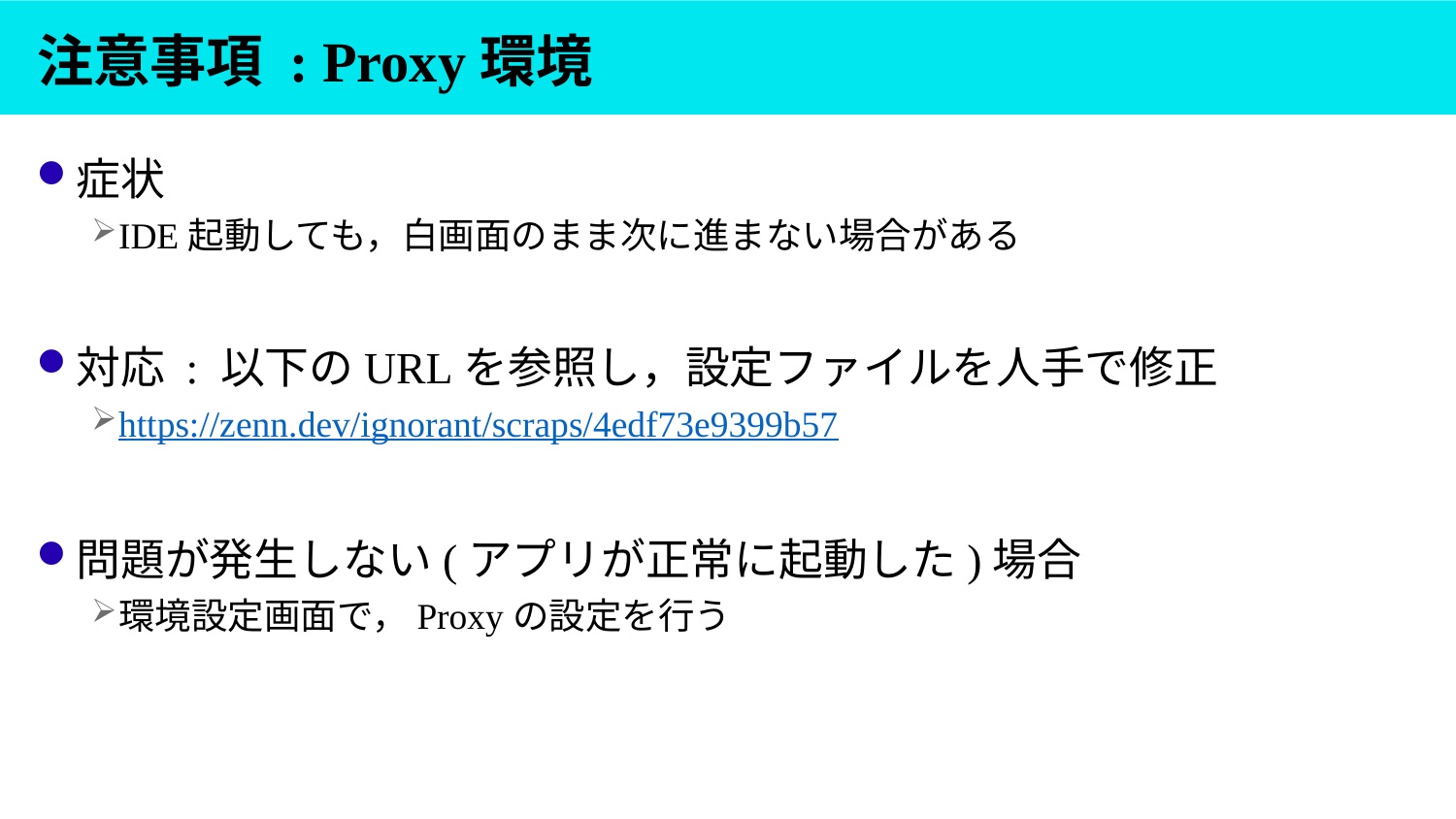

# 注意事項 : Proxy環境
症状
IDE起動しても，白画面のまま次に進まない場合がある

対応 : 以下のURLを参照し，設定ファイルを人手で修正
https://zenn.dev/ignorant/scraps/4edf73e9399b57

問題が発生しない(アプリが正常に起動した)場合
環境設定画面で，Proxyの設定を行う